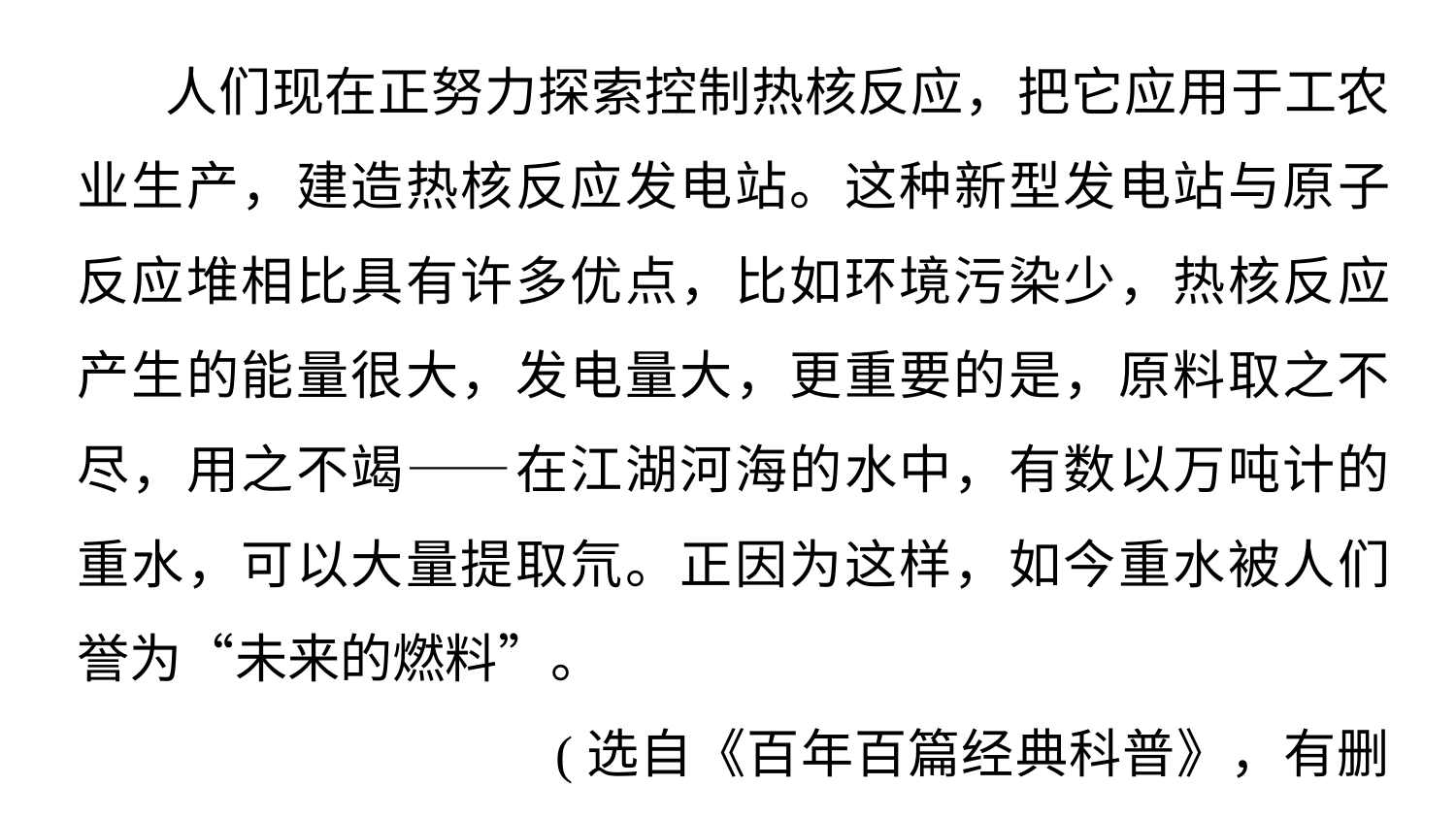

人们现在正努力探索控制热核反应，把它应用于工农业生产，建造热核反应发电站。这种新型发电站与原子反应堆相比具有许多优点，比如环境污染少，热核反应产生的能量很大，发电量大，更重要的是，原料取之不尽，用之不竭——在江湖河海的水中，有数以万吨计的重水，可以大量提取氘。正因为这样，如今重水被人们誉为“未来的燃料”。
                                  (选自《百年百篇经典科普》，有删改)